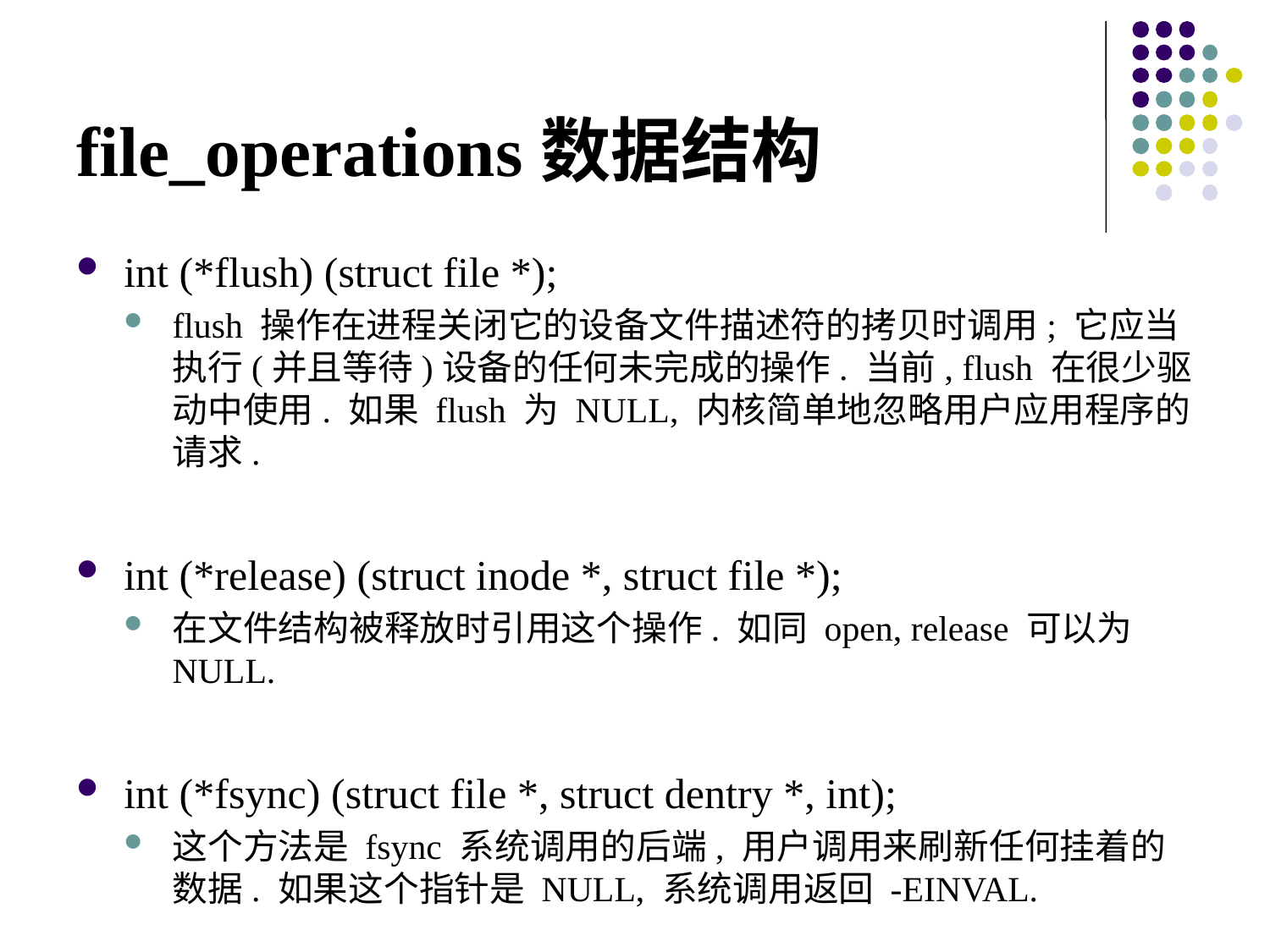

# file_operations数据结构
int (*flush) (struct file *);
flush 操作在进程关闭它的设备文件描述符的拷贝时调用; 它应当执行(并且等待)设备的任何未完成的操作. 当前, flush 在很少驱动中使用. 如果 flush 为 NULL, 内核简单地忽略用户应用程序的请求.

int (*release) (struct inode *, struct file *);
在文件结构被释放时引用这个操作. 如同 open, release 可以为 NULL.

int (*fsync) (struct file *, struct dentry *, int);
这个方法是 fsync 系统调用的后端, 用户调用来刷新任何挂着的数据. 如果这个指针是 NULL, 系统调用返回 -EINVAL.